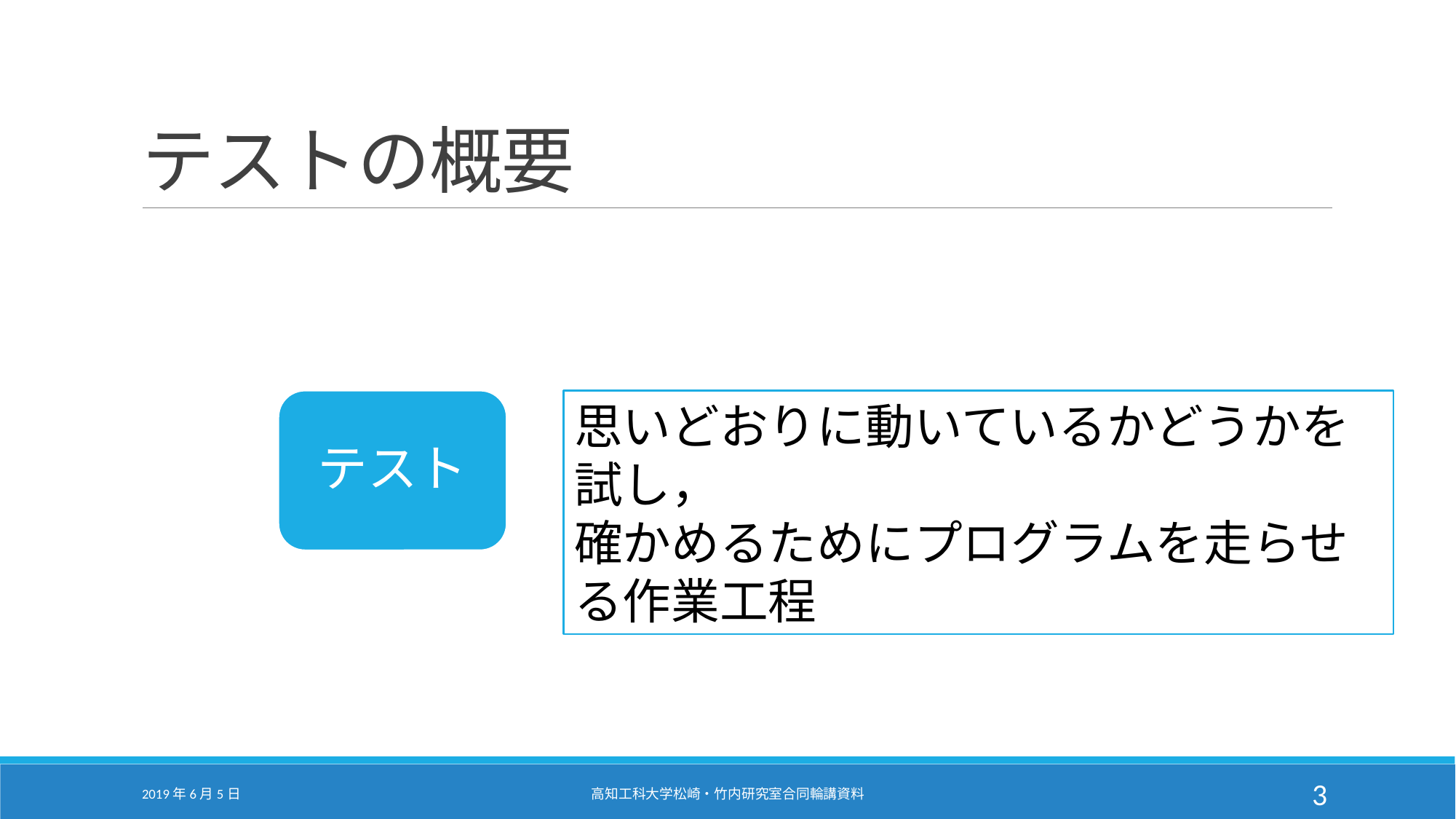

# テストの概要

テスト
思いどおりに動いているかどうかを試し，
確かめるためにプログラムを走らせる作業工程
2019年6月5日
高知工科大学松崎・竹内研究室合同輪講資料
3